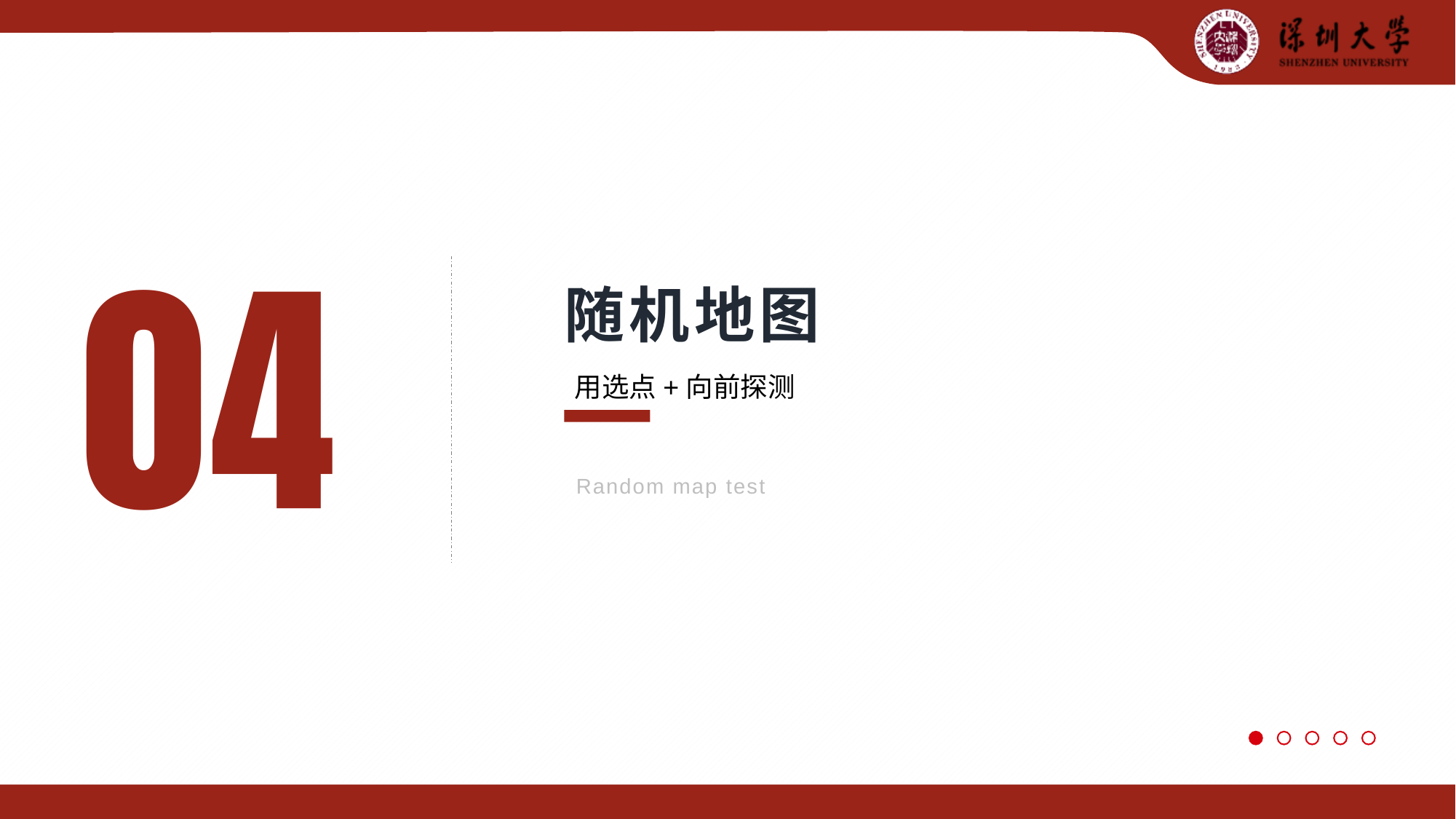

04
# 随机地图
用选点+向前探测

Random map test